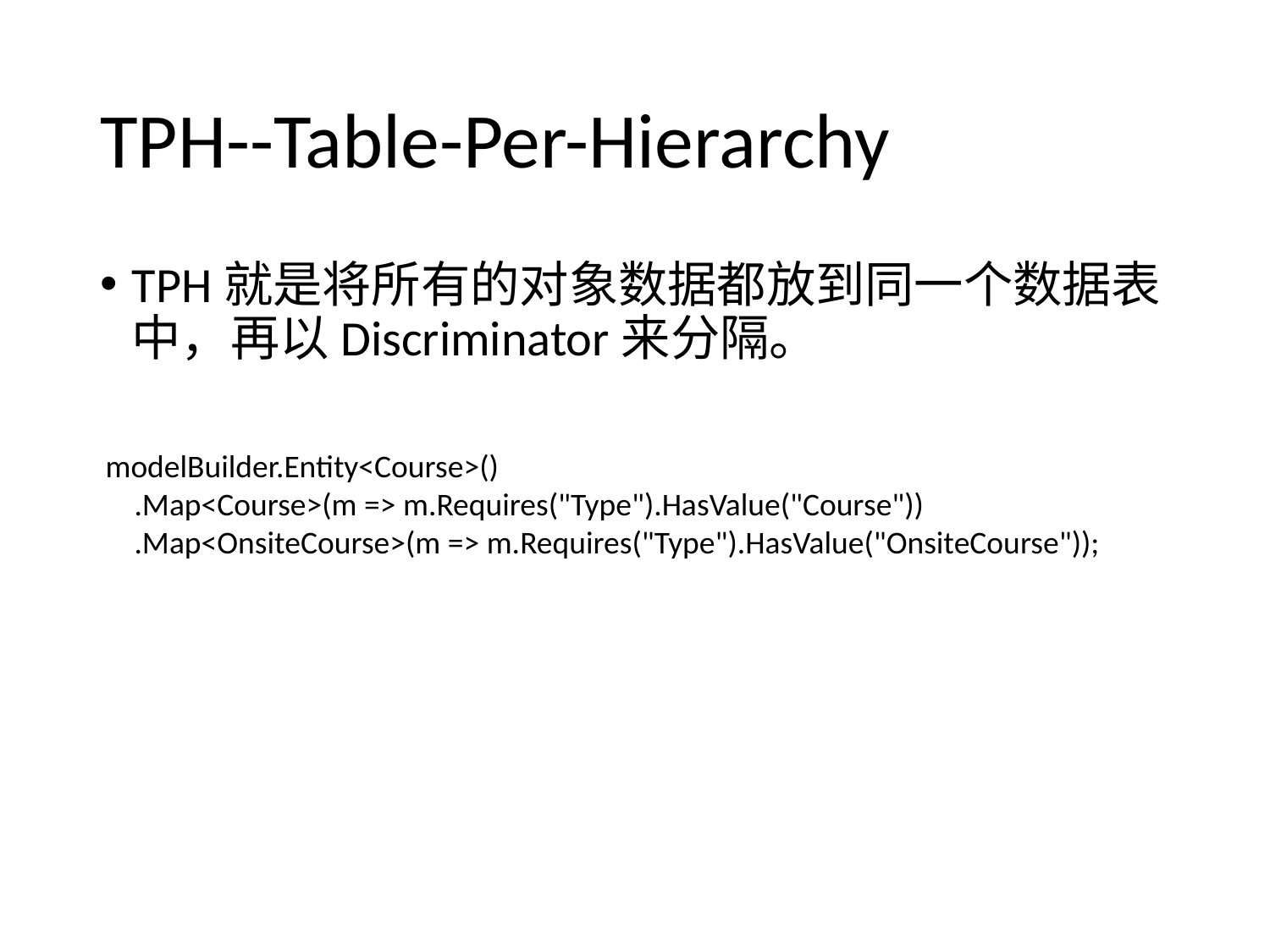

# TPH--Table-Per-Hierarchy
TPH就是将所有的对象数据都放到同一个数据表中，再以Discriminator来分隔。
modelBuilder.Entity<Course>()
    .Map<Course>(m => m.Requires("Type").HasValue("Course"))
    .Map<OnsiteCourse>(m => m.Requires("Type").HasValue("OnsiteCourse"));